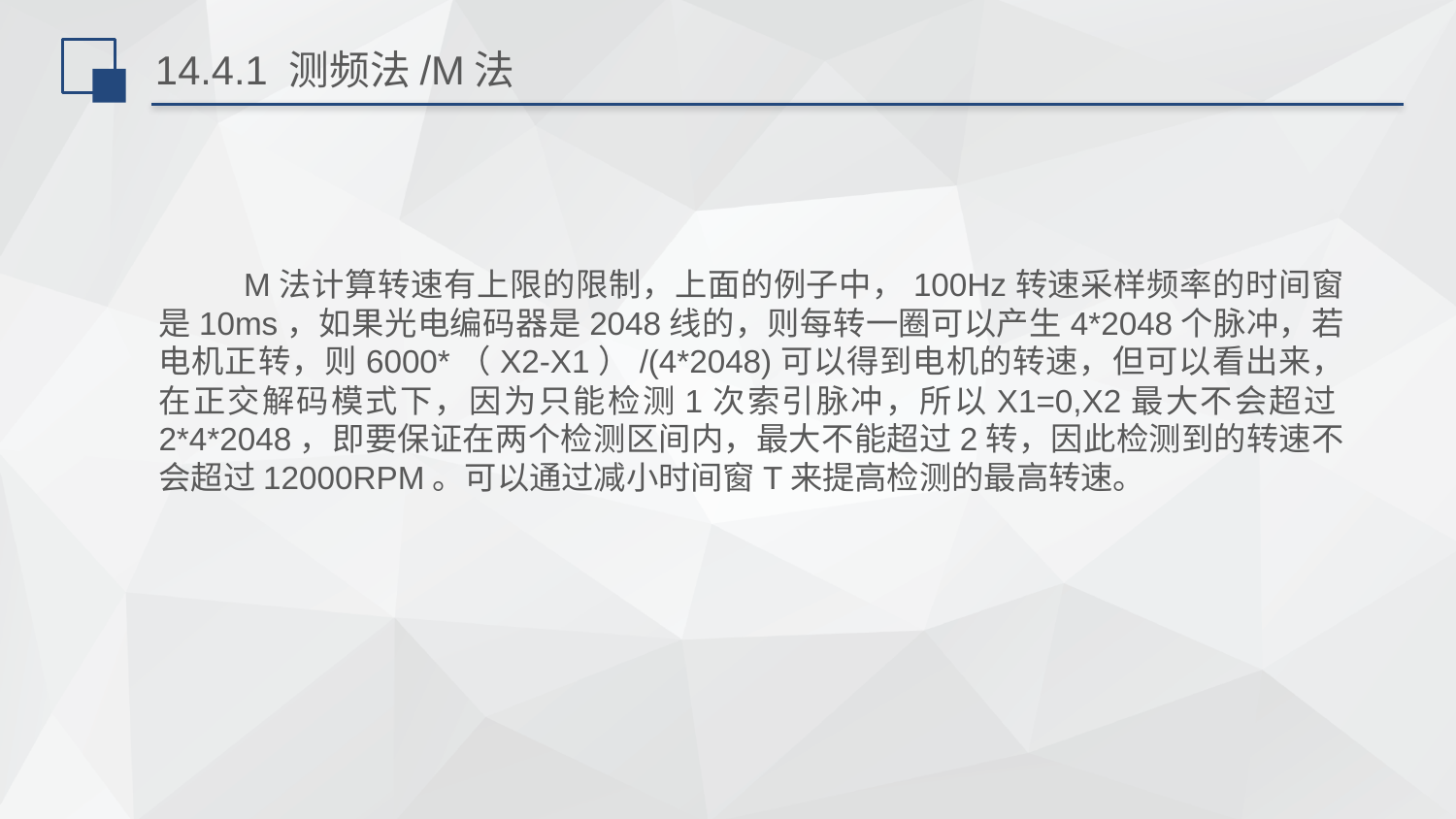

# 14.4.1 测频法/M法
M法计算转速有上限的限制，上面的例子中，100Hz转速采样频率的时间窗是10ms，如果光电编码器是2048线的，则每转一圈可以产生4*2048个脉冲，若电机正转，则6000*（X2-X1）/(4*2048)可以得到电机的转速，但可以看出来，在正交解码模式下，因为只能检测1次索引脉冲，所以X1=0,X2最大不会超过2*4*2048，即要保证在两个检测区间内，最大不能超过2转，因此检测到的转速不会超过12000RPM。可以通过减小时间窗T来提高检测的最高转速。